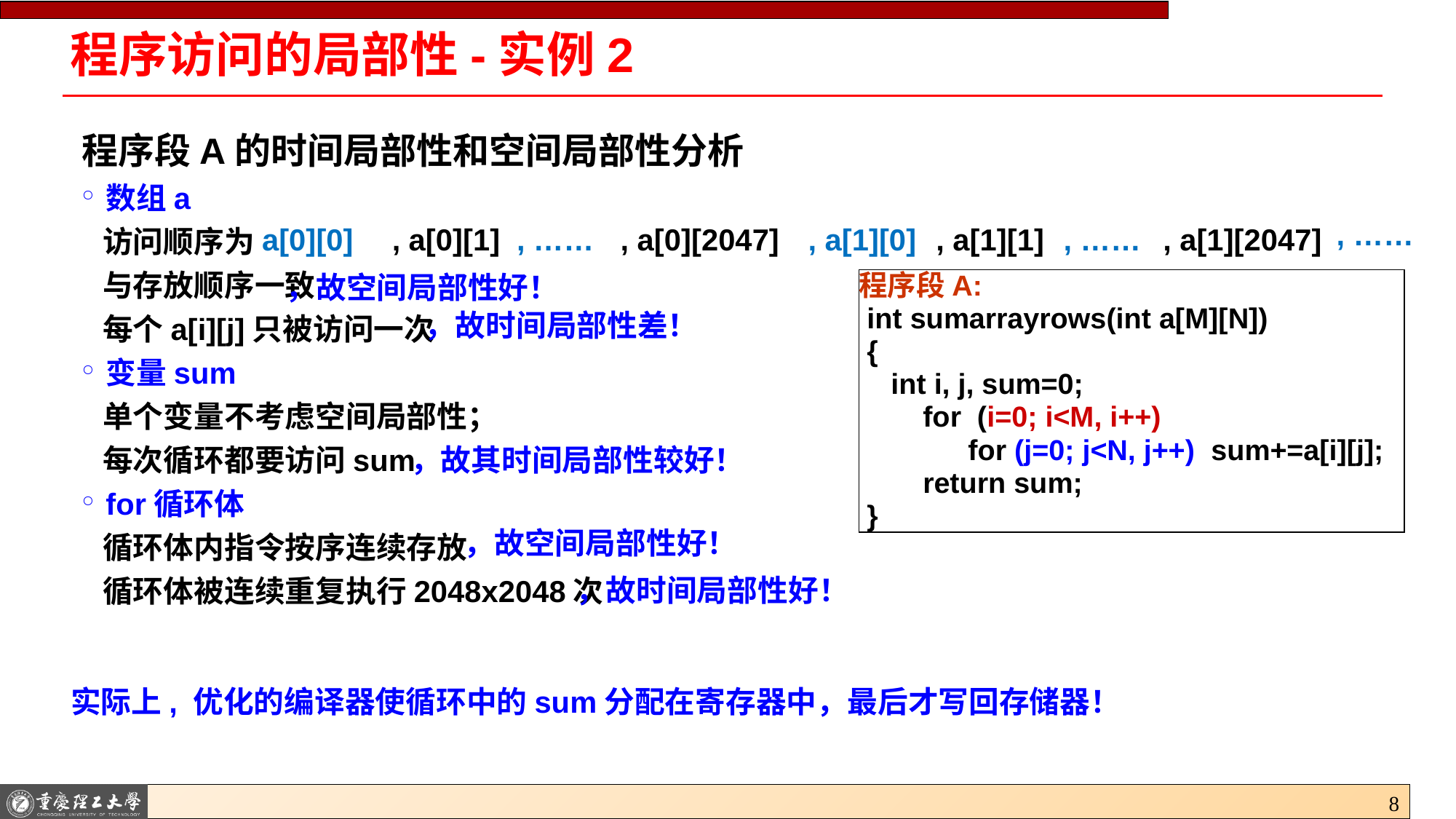

# 程序访问的局部性-实例2
程序段A的时间局部性和空间局部性分析
数组a
  访问顺序为
  与存放顺序一致
  每个a[i][j]只被访问一次
变量sum
  单个变量不考虑空间局部性；
  每次循环都要访问sum
for循环体
  循环体内指令按序连续存放
  循环体被连续重复执行2048x2048次
, ……
a[0][0]
, a[0][1]
, ……
, a[0][2047]
, a[1][0]
, a[1][1]
, ……
, a[1][2047]
，故空间局部性好！
程序段A:
 int sumarrayrows(int a[M][N])
 {
    int i, j, sum=0;
        for  (i=0; i<M, i++)
	for (j=0; j<N, j++)  sum+=a[i][j];
        return sum;
 }
，故时间局部性差！
，故其时间局部性较好！
，故空间局部性好！
，故时间局部性好！
实际上, 优化的编译器使循环中的sum分配在寄存器中，最后才写回存储器！